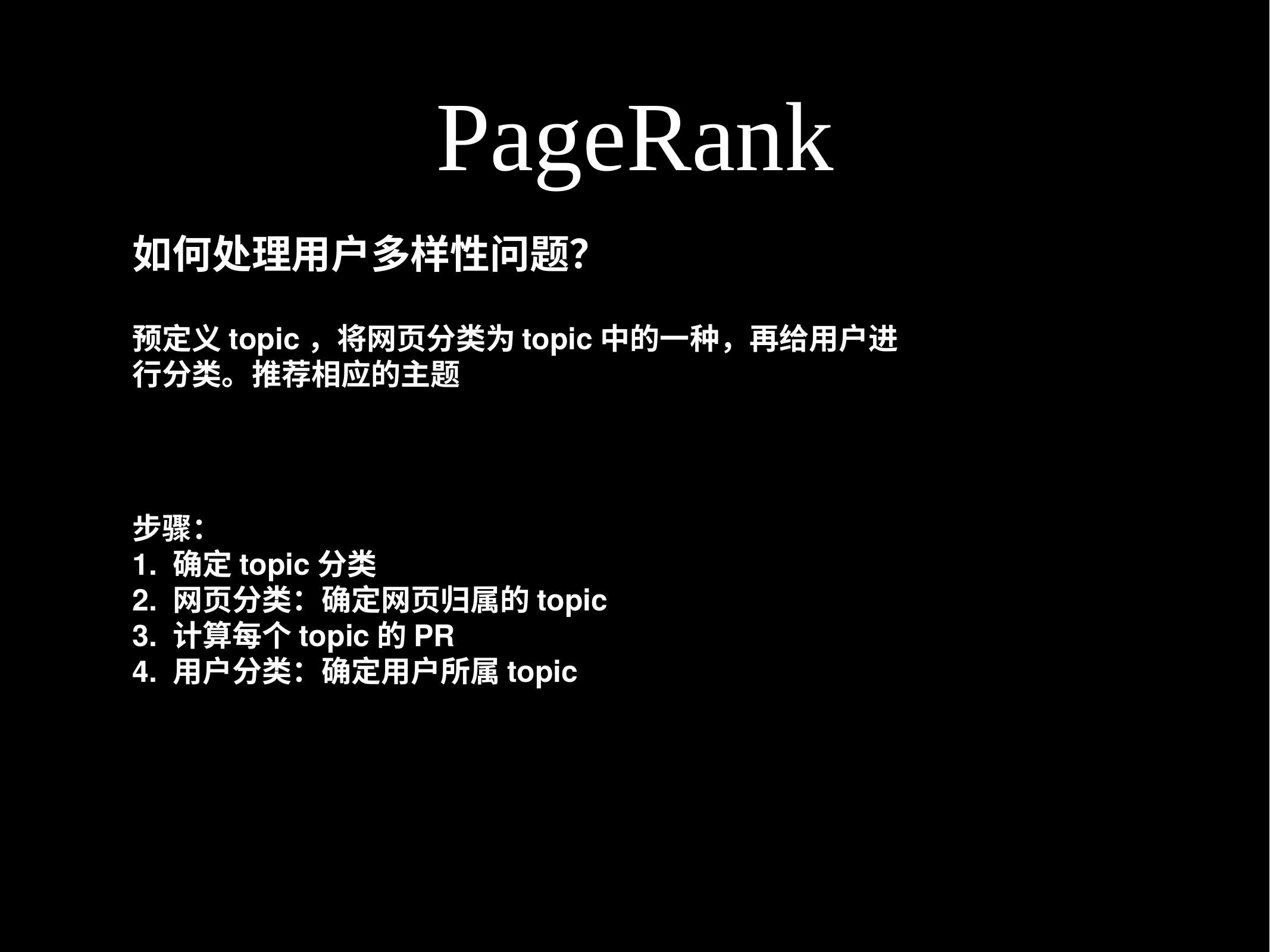

# PageRank
如何处理用户多样性问题？
预定义topic，将网页分类为topic中的一种，再给用户进行分类。推荐相应的主题
步骤：
1. 确定topic分类
2. 网页分类：确定网页归属的topic
3. 计算每个topic的PR
4. 用户分类：确定用户所属topic